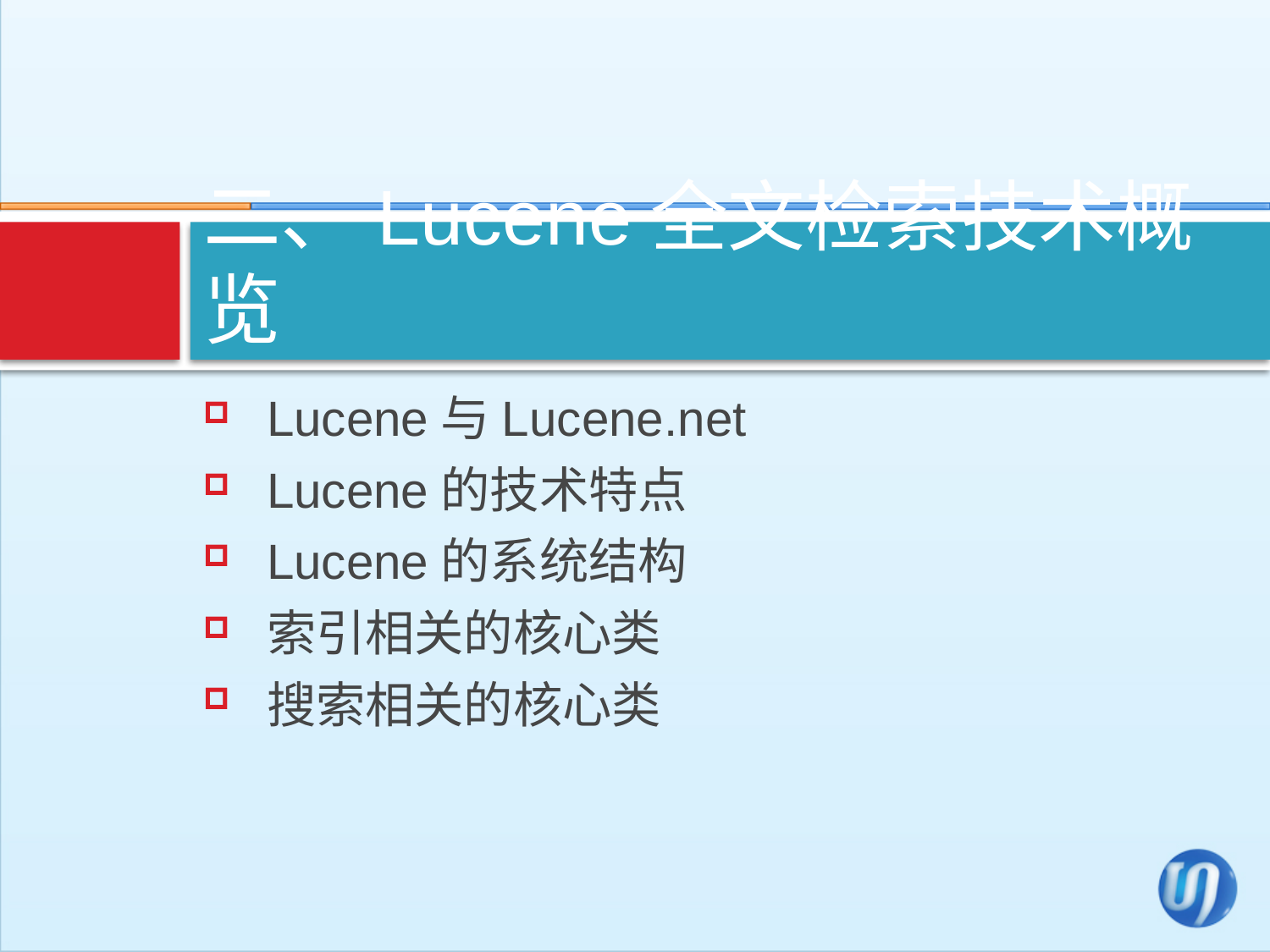

# 二、Lucene全文检索技术概览
Lucene与Lucene.net
Lucene的技术特点
Lucene的系统结构
索引相关的核心类
搜索相关的核心类